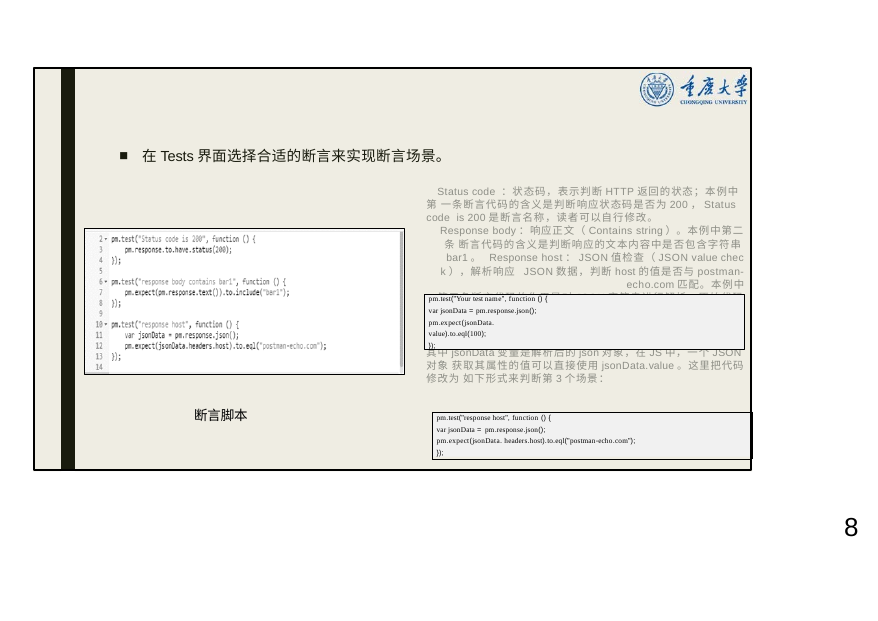

在Tests界面选择合适的断言来实现断言场景。

Status code ：状态码，表示判断HTTP返回的状态；本例中第 一条断言代码的含义是判断响应状态码是否为200，Status code  is 200是断言名称，读者可以自行修改。
Response body：响应正文（Contains string）。本例中第二条 断言代码的含义是判断响应的文本内容中是否包含字符串bar1。  Response host：JSON值检查（JSON value check），解析响应  JSON数据，判断host的值是否与postman-echo.com匹配。本例中
第三条断言代码的作用是对JSON字符串进行解析。原始代码如下：

pm.test("Your test name", function () {
var jsonData = pm.response.json();  pm.expect(jsonData. value).to.eql(100);
});
其中jsonData变量是解析后的json对象，在JS中，一个JSON对象 获取其属性的值可以直接使用jsonData.value。这里把代码修改为 如下形式来判断第3个场景：
断言脚本

pm.test("response host", function () {
var jsonData = pm.response.json();
pm.expect(jsonData. headers.host).to.eql("postman-echo.com");
});

8